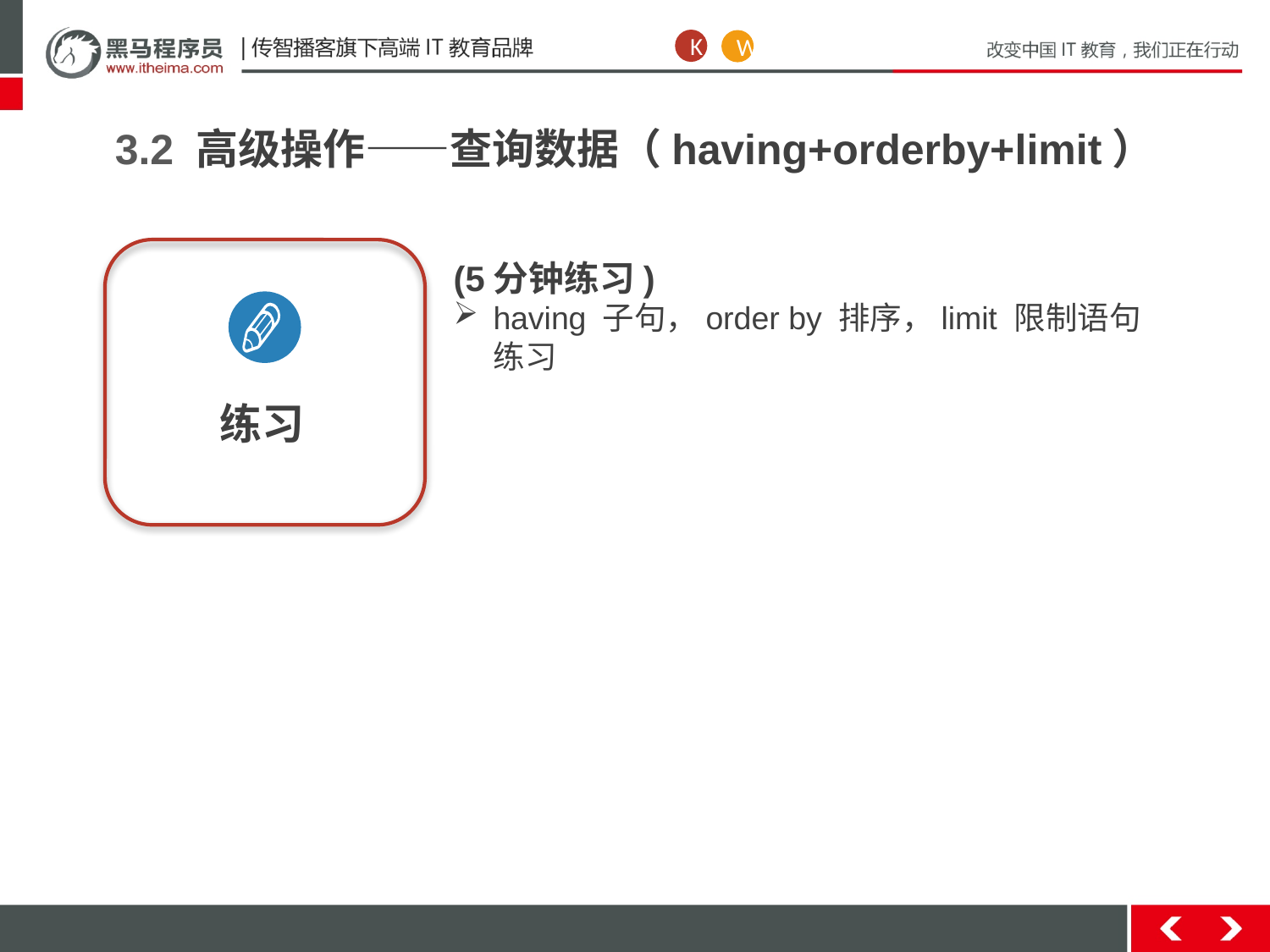

K
W
3.2 高级操作——查询数据（having+orderby+limit）

练习
(5分钟练习)
having 子句，order by 排序，limit 限制语句练习